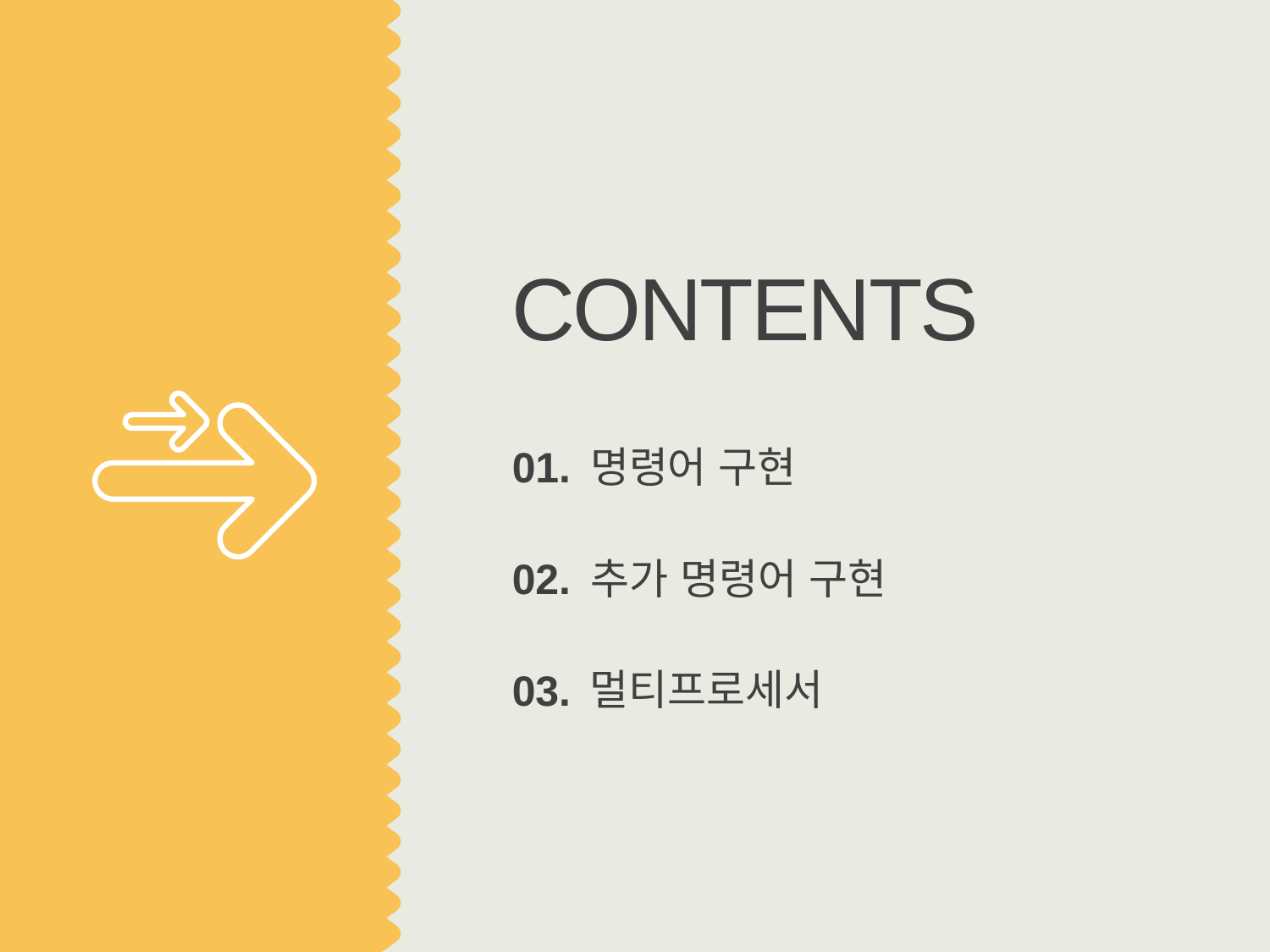

CONTENTS

01.
명령어 구현
추가 명령어 구현
02.
멀티프로세서
03.